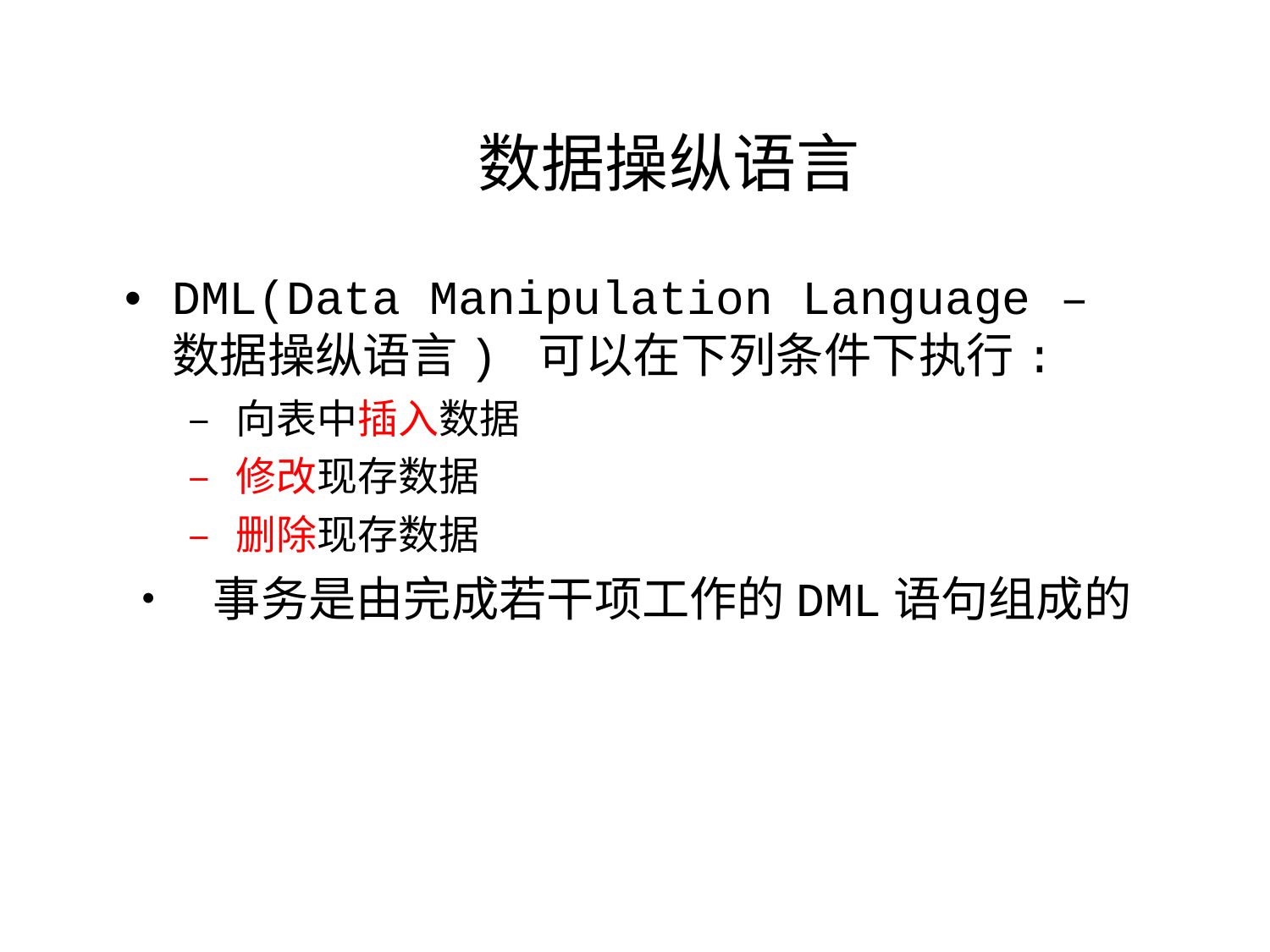

数据操纵语言
• DML(Data Manipulation Language –
数据操纵语言) 可以在下列条件下执行:
– 向表中插入数据
– 修改现存数据
– 删除现存数据
• 事务是由完成若干项工作的DML语句组成的